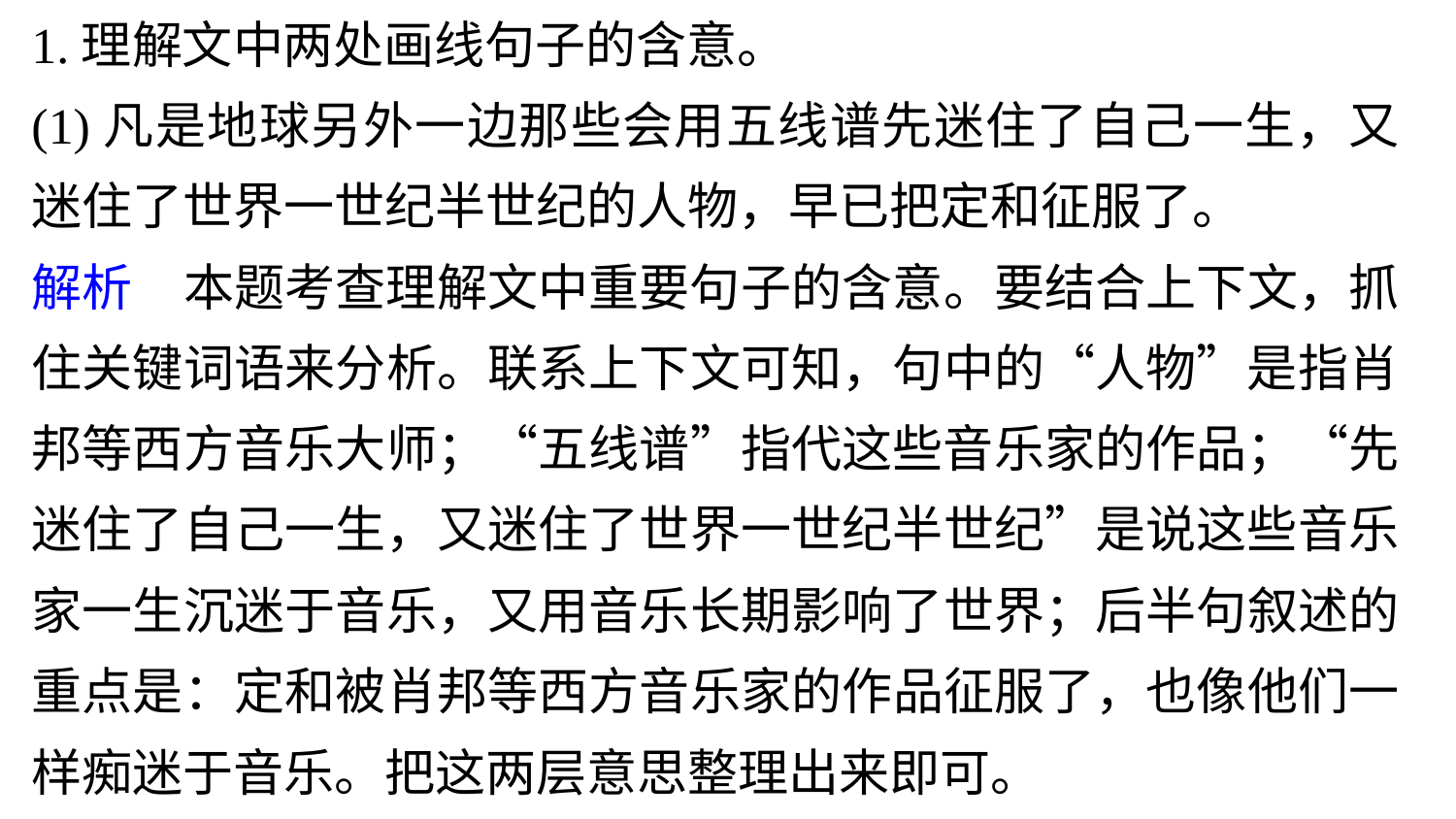

1.理解文中两处画线句子的含意。
(1)凡是地球另外一边那些会用五线谱先迷住了自己一生，又迷住了世界一世纪半世纪的人物，早已把定和征服了。
解析　本题考查理解文中重要句子的含意。要结合上下文，抓住关键词语来分析。联系上下文可知，句中的“人物”是指肖邦等西方音乐大师；“五线谱”指代这些音乐家的作品；“先迷住了自己一生，又迷住了世界一世纪半世纪”是说这些音乐家一生沉迷于音乐，又用音乐长期影响了世界；后半句叙述的重点是：定和被肖邦等西方音乐家的作品征服了，也像他们一样痴迷于音乐。把这两层意思整理出来即可。